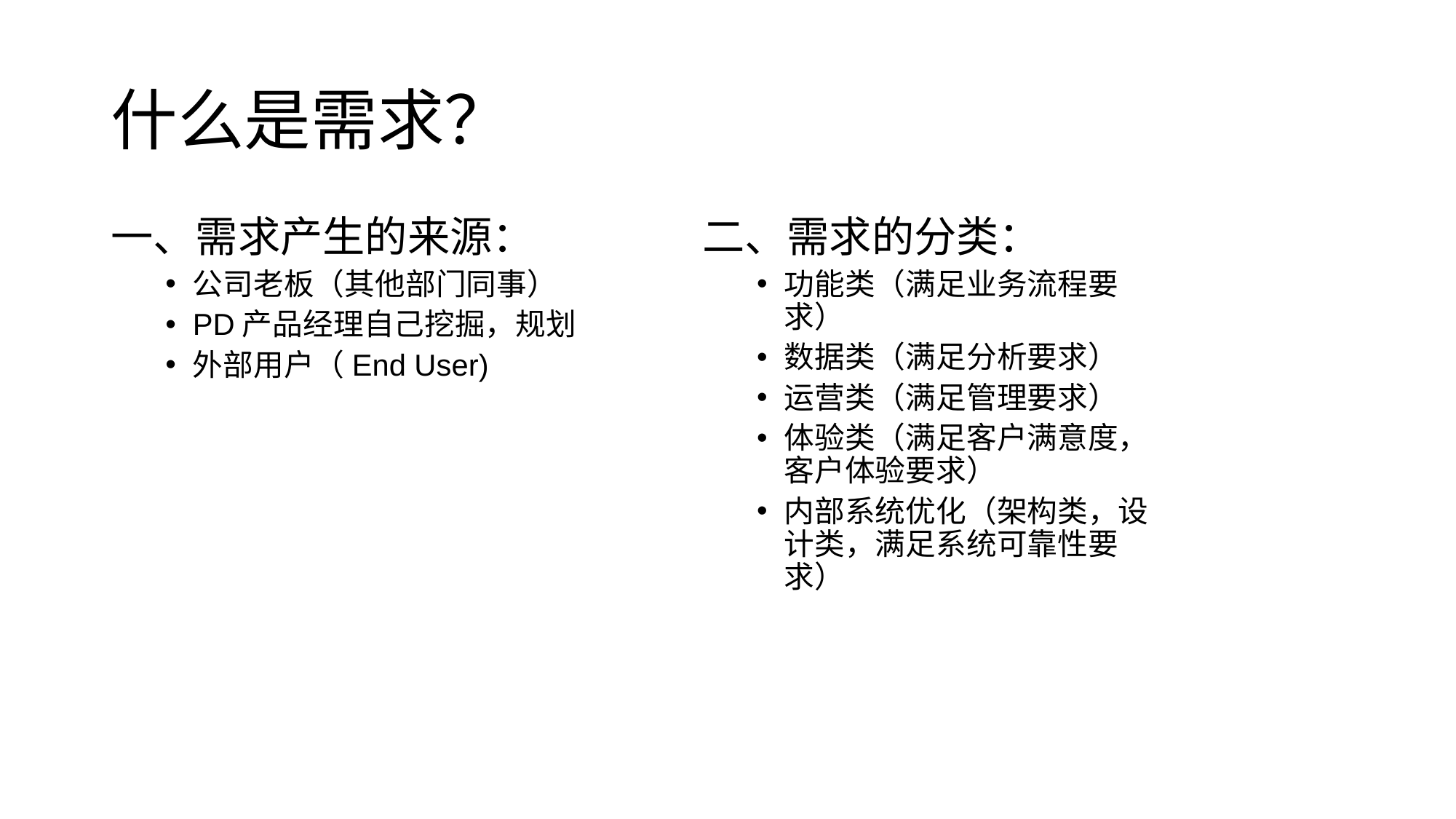

# 什么是需求？
一、需求产生的来源：
公司老板（其他部门同事）
PD产品经理自己挖掘，规划
外部用户（End User)

二、需求的分类：
功能类（满足业务流程要求）
数据类（满足分析要求）
运营类（满足管理要求）
体验类（满足客户满意度，客户体验要求）
内部系统优化（架构类，设计类，满足系统可靠性要求）